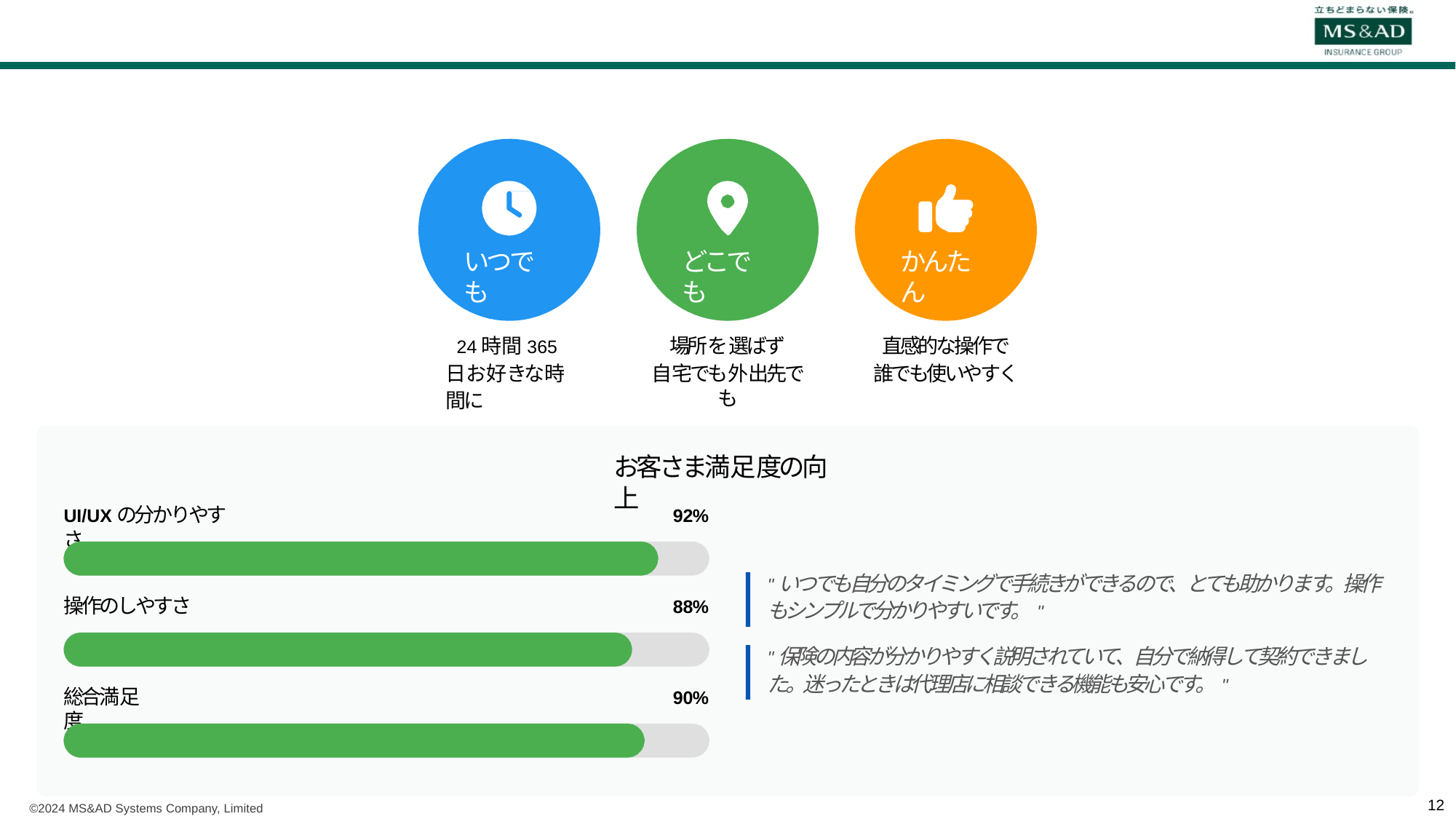

いつでも
どこでも
かんたん
24時間365⽇お好きな時間に
場所を選ばず
⾃宅でも外出先でも
直感的な操作で誰でも使いやすく

お客さま満⾜度の向上
UI/UXの分かりやすさ
92%

"いつでも⾃分のタイミングで⼿続きができるので、とても助かります。操作もシンプルで分かりやすいです。"

操作のしやすさ
88%

"保険の内容が分かりやすく説明されていて、⾃分で納得して契約できました。迷ったときは代理店に相談できる機能も安⼼です。"

総合満⾜度
90%

達成した成果
お客さまが「いつでも‧どこでも‧かんたん」に契約⼿続きを完結できるサービスを実現し、満⾜度の⼤幅な向上に成功しました。代理店の業務効率化とお客さま体験の向上を同時に達成しています。